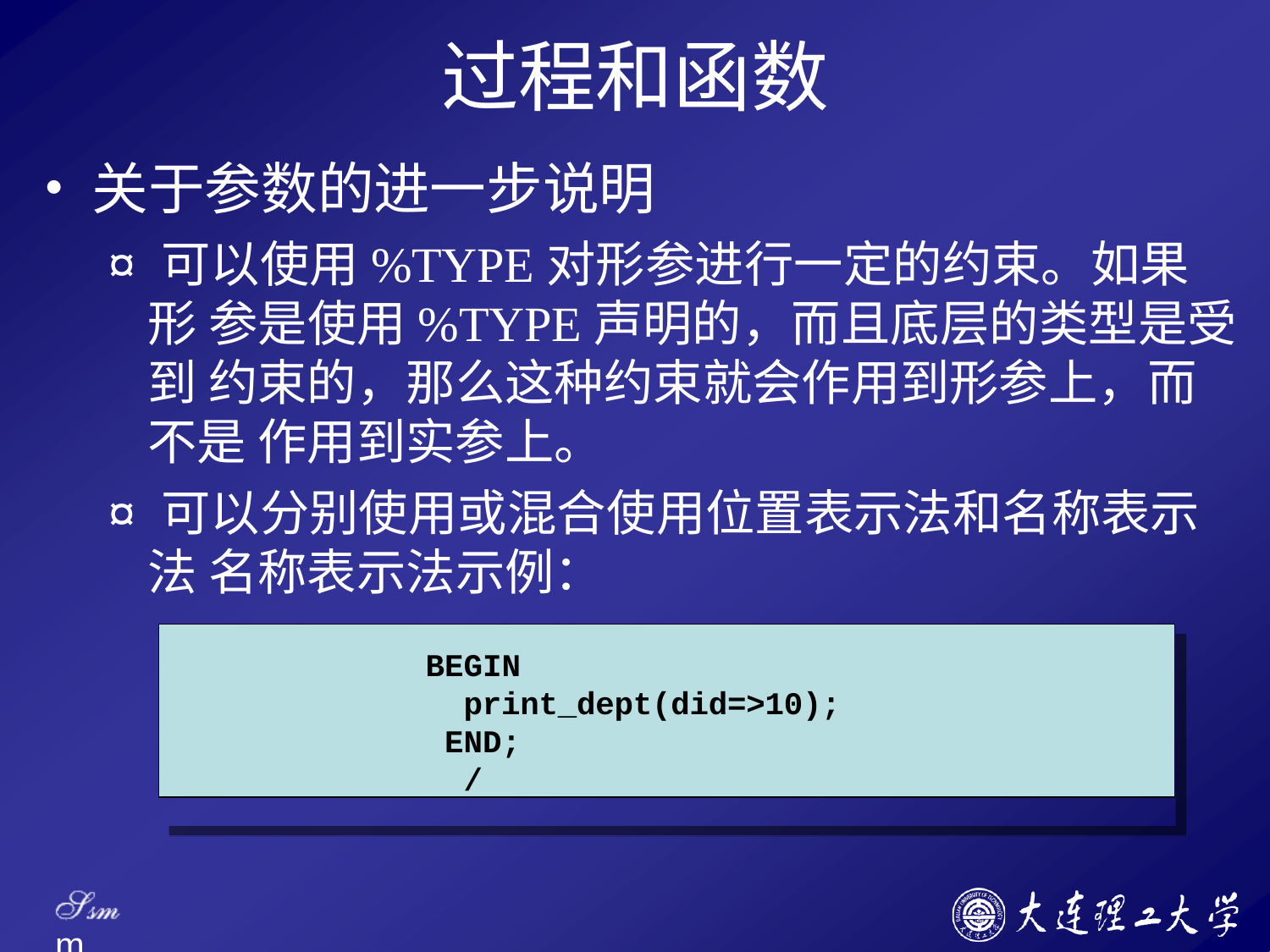

# 过程和函数
关于参数的进一步说明
¤ 可以使用%TYPE对形参进行一定的约束。如果形 参是使用%TYPE声明的，而且底层的类型是受到 约束的，那么这种约束就会作用到形参上，而不是 作用到实参上。
¤ 可以分别使用或混合使用位置表示法和名称表示法 名称表示法示例：
BEGIN
print_dept(did=>10);  END;
/

Ssm